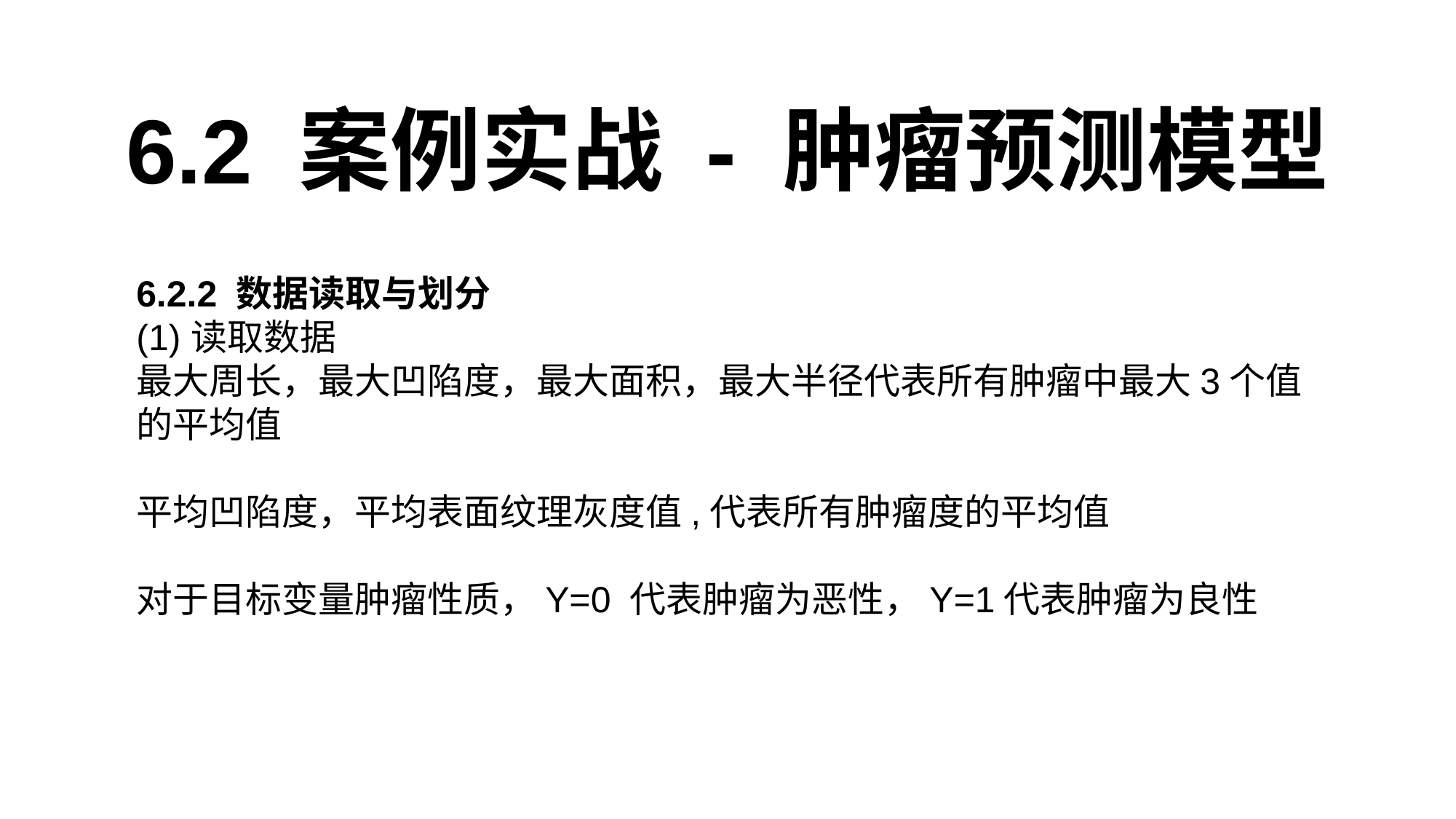

6.2 案例实战 - 肿瘤预测模型
6.2.2 数据读取与划分
读取数据
最大周长，最大凹陷度，最大面积，最大半径代表所有肿瘤中最大3个值的平均值

平均凹陷度，平均表面纹理灰度值,代表所有肿瘤度的平均值

对于目标变量肿瘤性质，Y=0 代表肿瘤为恶性，Y=1代表肿瘤为良性